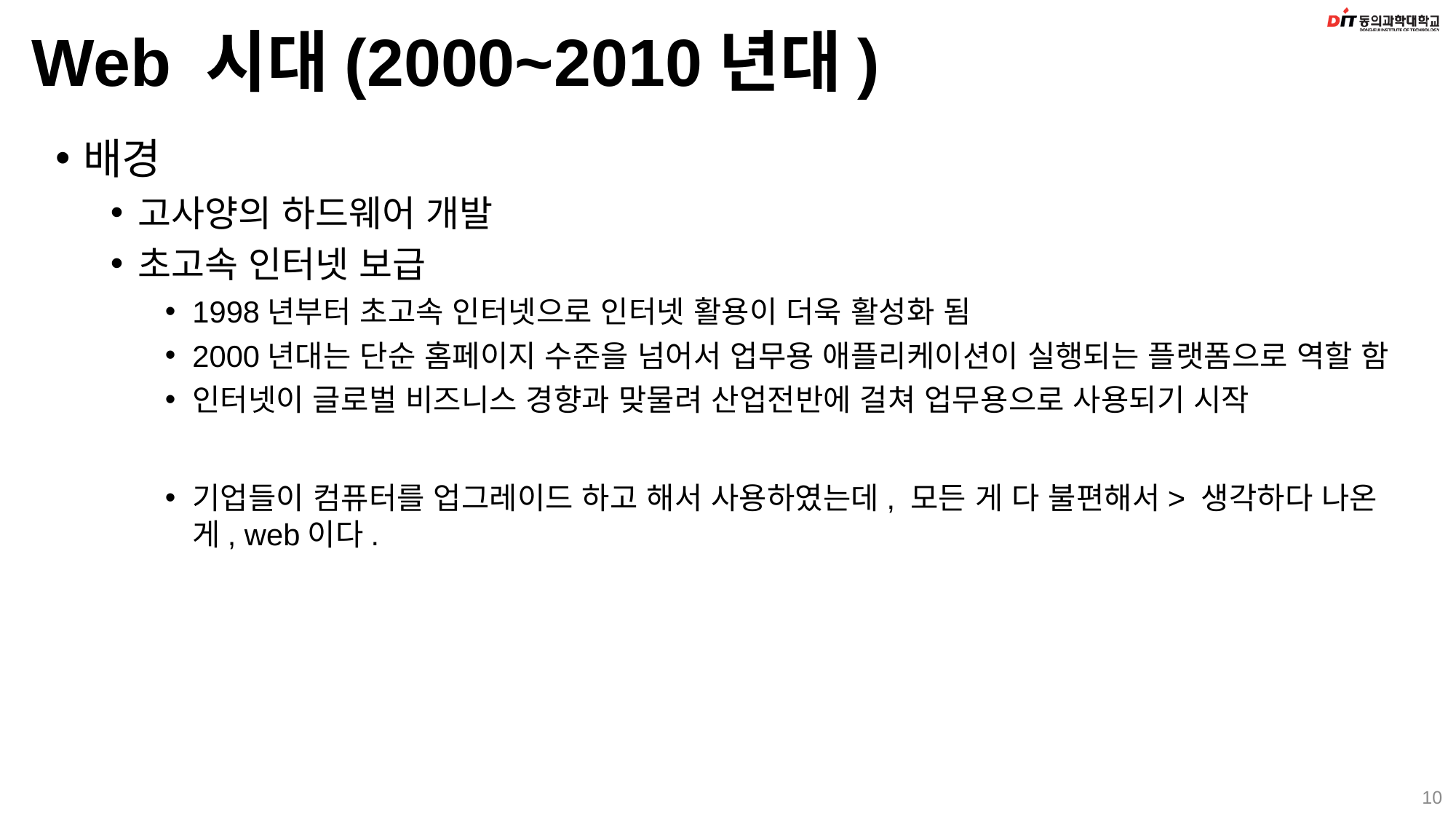

# Web 시대(2000~2010년대)
배경
고사양의 하드웨어 개발
초고속 인터넷 보급
1998년부터 초고속 인터넷으로 인터넷 활용이 더욱 활성화 됨
2000년대는 단순 홈페이지 수준을 넘어서 업무용 애플리케이션이 실행되는 플랫폼으로 역할 함
인터넷이 글로벌 비즈니스 경향과 맞물려 산업전반에 걸쳐 업무용으로 사용되기 시작

기업들이 컴퓨터를 업그레이드 하고 해서 사용하였는데, 모든 게 다 불편해서> 생각하다 나온 게, web이다.

10